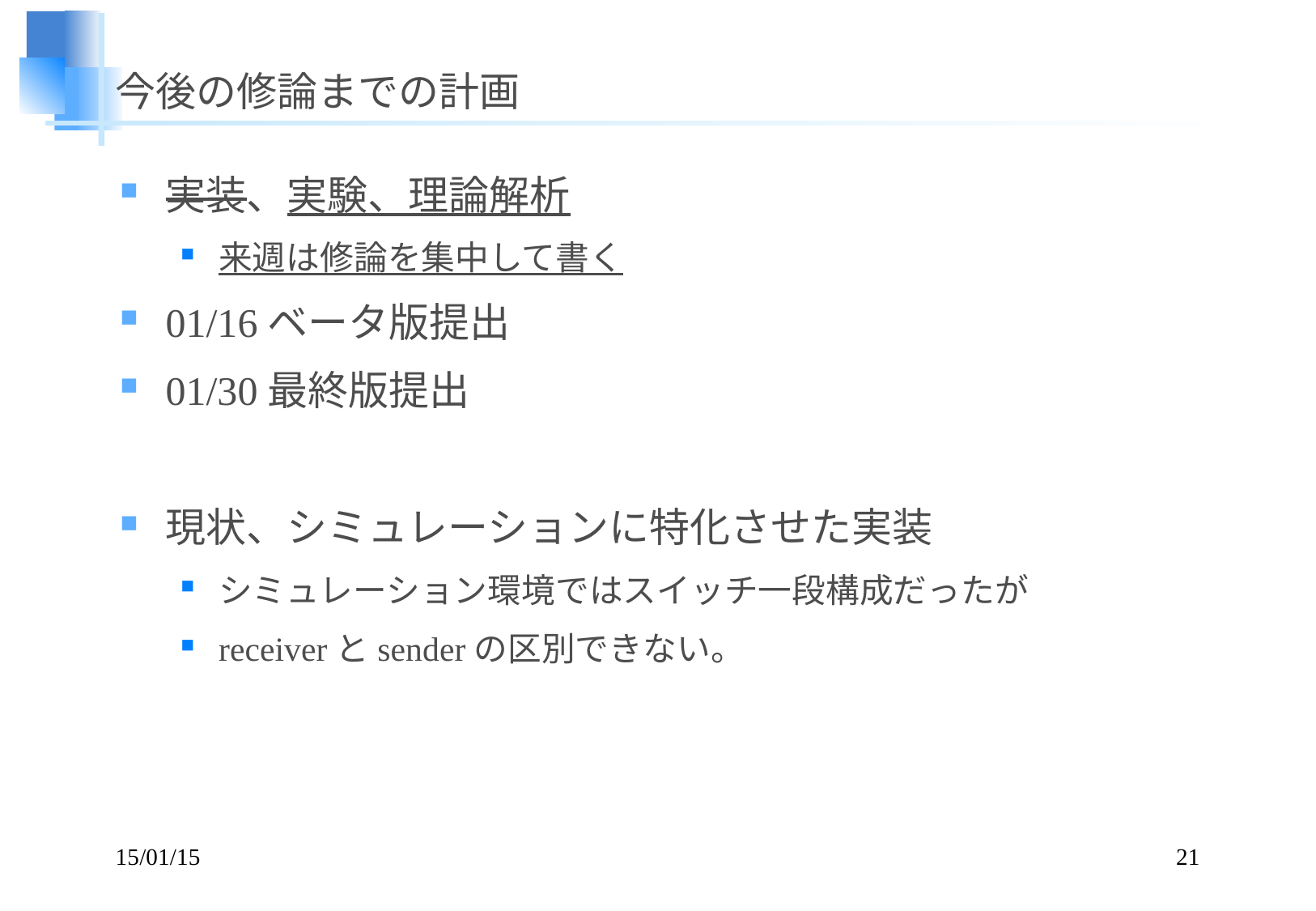

# 今後の修論までの計画
実装、実験、理論解析
来週は修論を集中して書く
01/16ベータ版提出
01/30最終版提出

現状、シミュレーションに特化させた実装
シミュレーション環境ではスイッチ一段構成だったが
receiverとsenderの区別できない。
15/01/15
21